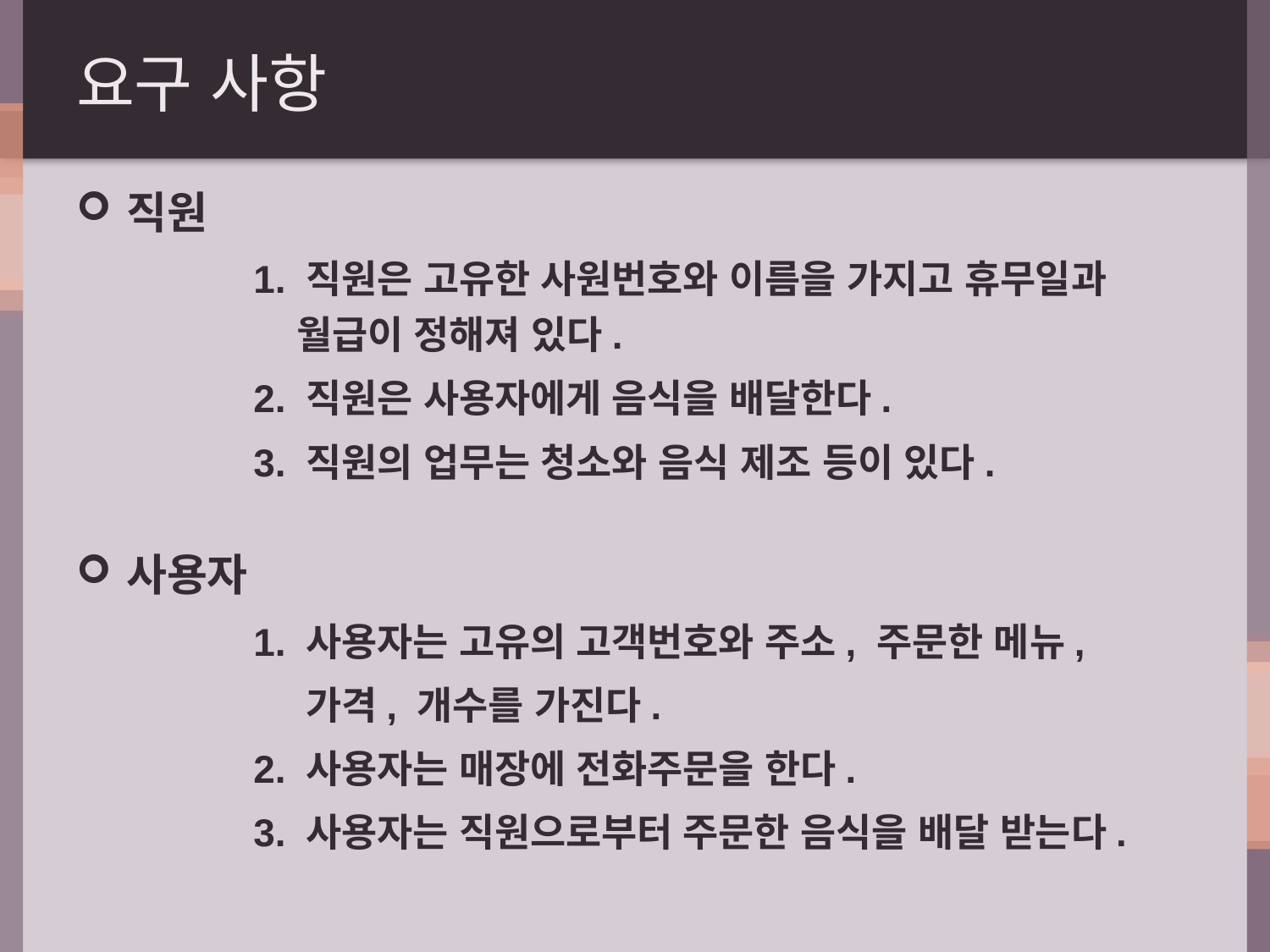

# 요구 사항
직원
		1. 직원은 고유한 사원번호와 이름을 가지고 휴무일과 	    월급이 정해져 있다.
		2. 직원은 사용자에게 음식을 배달한다.
		3. 직원의 업무는 청소와 음식 제조 등이 있다.

사용자
		1. 사용자는 고유의 고객번호와 주소, 주문한 메뉴,
		    가격, 개수를 가진다.
		2. 사용자는 매장에 전화주문을 한다.
		3. 사용자는 직원으로부터 주문한 음식을 배달 받는다.